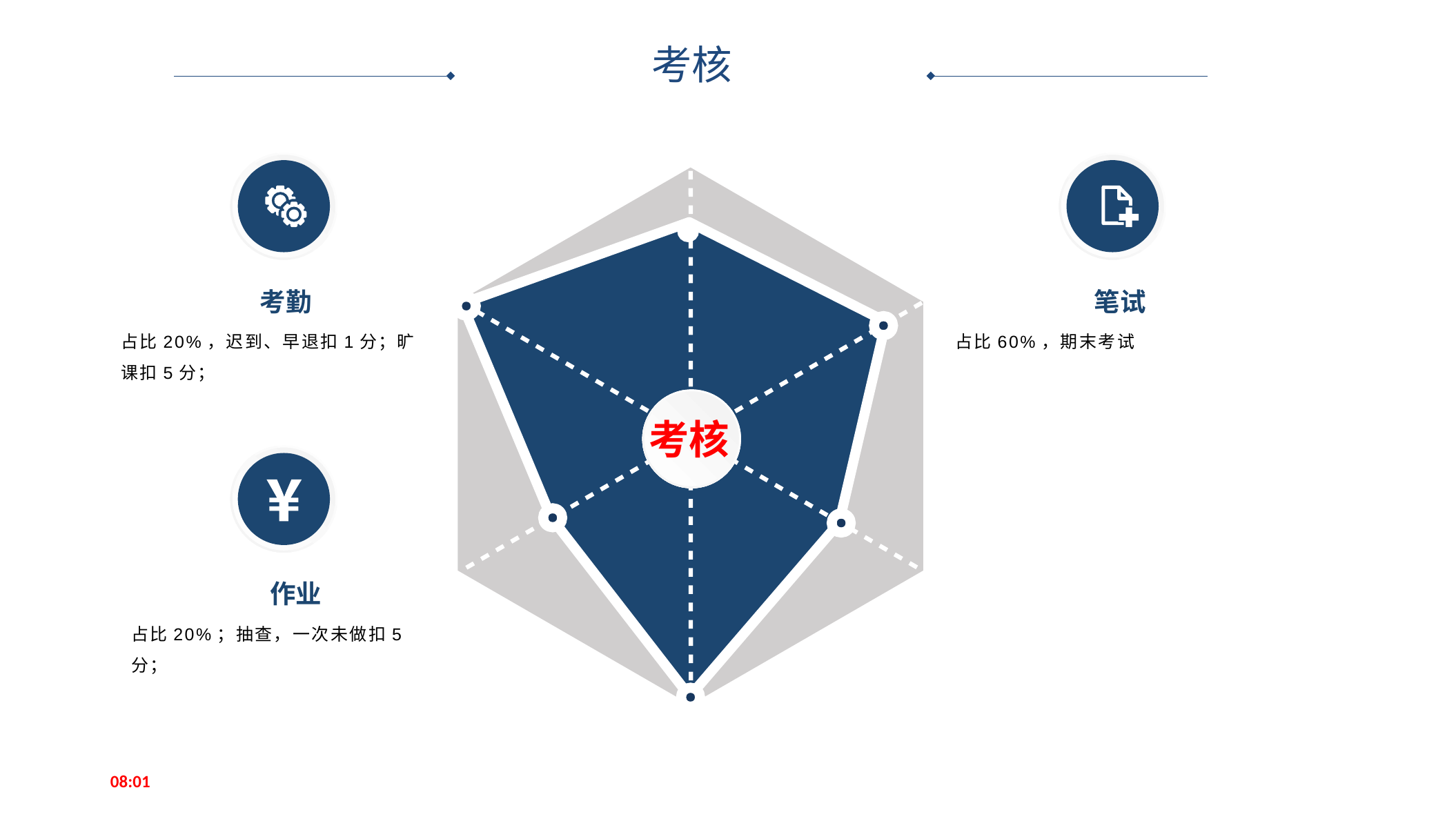

考核

考勤
占比20%，迟到、早退扣1分；旷课扣5分；
笔试
占比60%，期末考试

考核

作业
占比20%；抽查，一次未做扣5分；

08:01